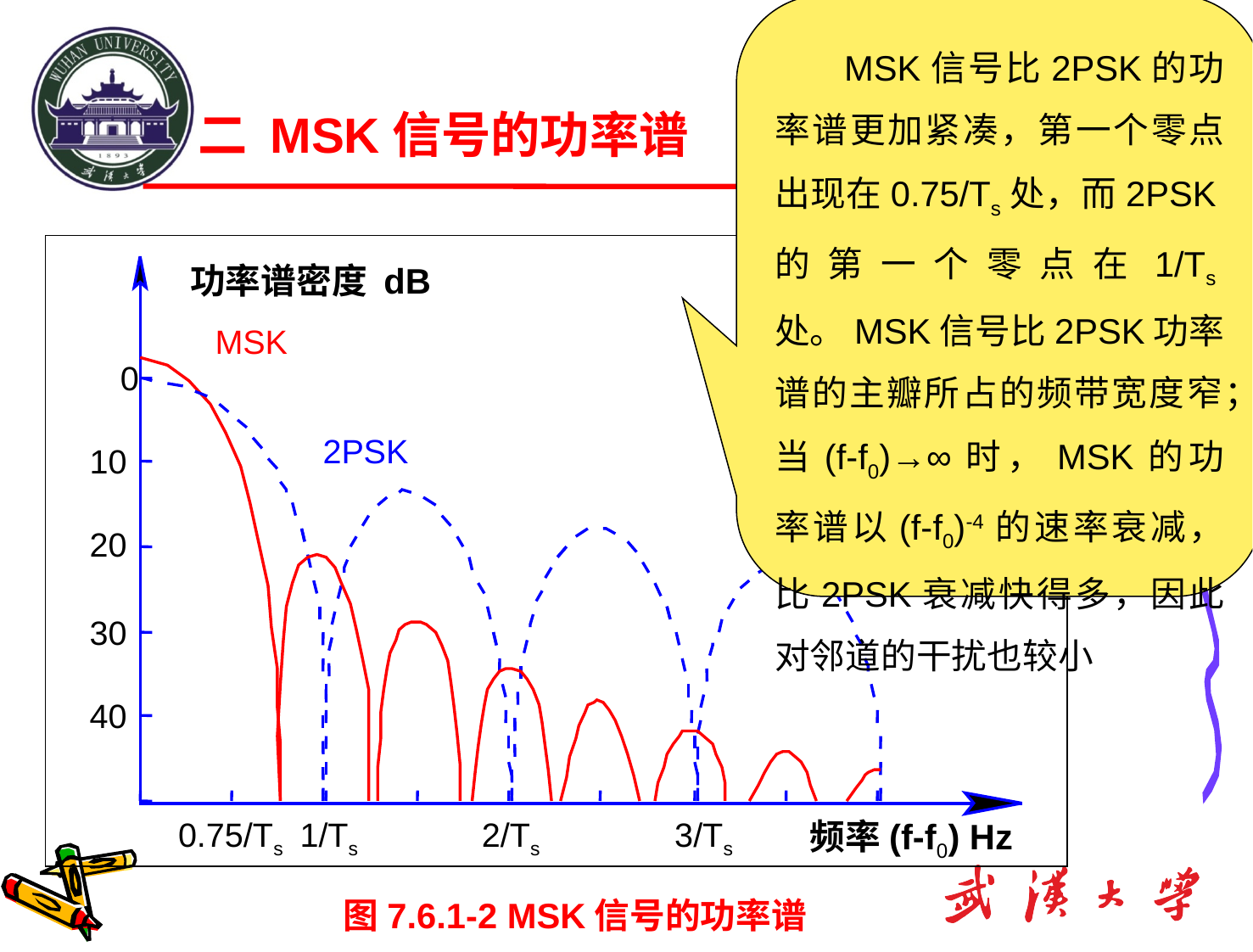

MSK信号比2PSK的功率谱更加紧凑，第一个零点出现在0.75/Ts处，而2PSK的第一个零点在1/Ts处。MSK信号比2PSK功率谱的主瓣所占的频带宽度窄；当(f-f0)→∞时，MSK的功率谱以(f-f0)-4的速率衰减，比2PSK衰减快得多，因此对邻道的干扰也较小
二 MSK信号的功率谱

功率谱密度 dB

MSK
0

2PSK

­10

­20

­30

­40

0.75/Ts
1/Ts
2/Ts
3/Ts
频率(f-f0) Hz
图7.6.1-2 MSK信号的功率谱